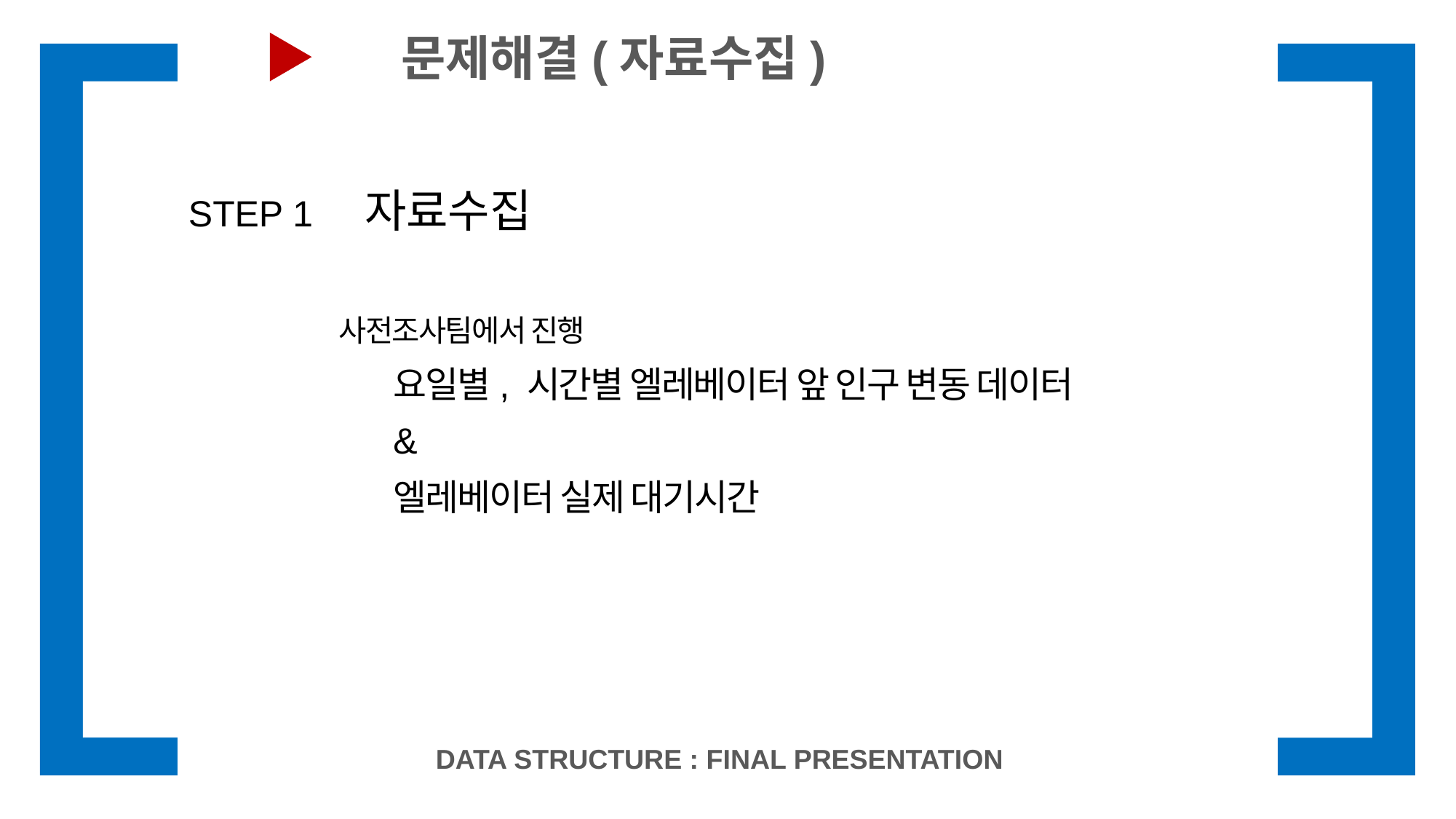

문제해결(자료수집)
자료수집
STEP 1
사전조사팀에서 진행
요일별, 시간별 엘레베이터 앞 인구 변동 데이터
&
엘레베이터 실제 대기시간